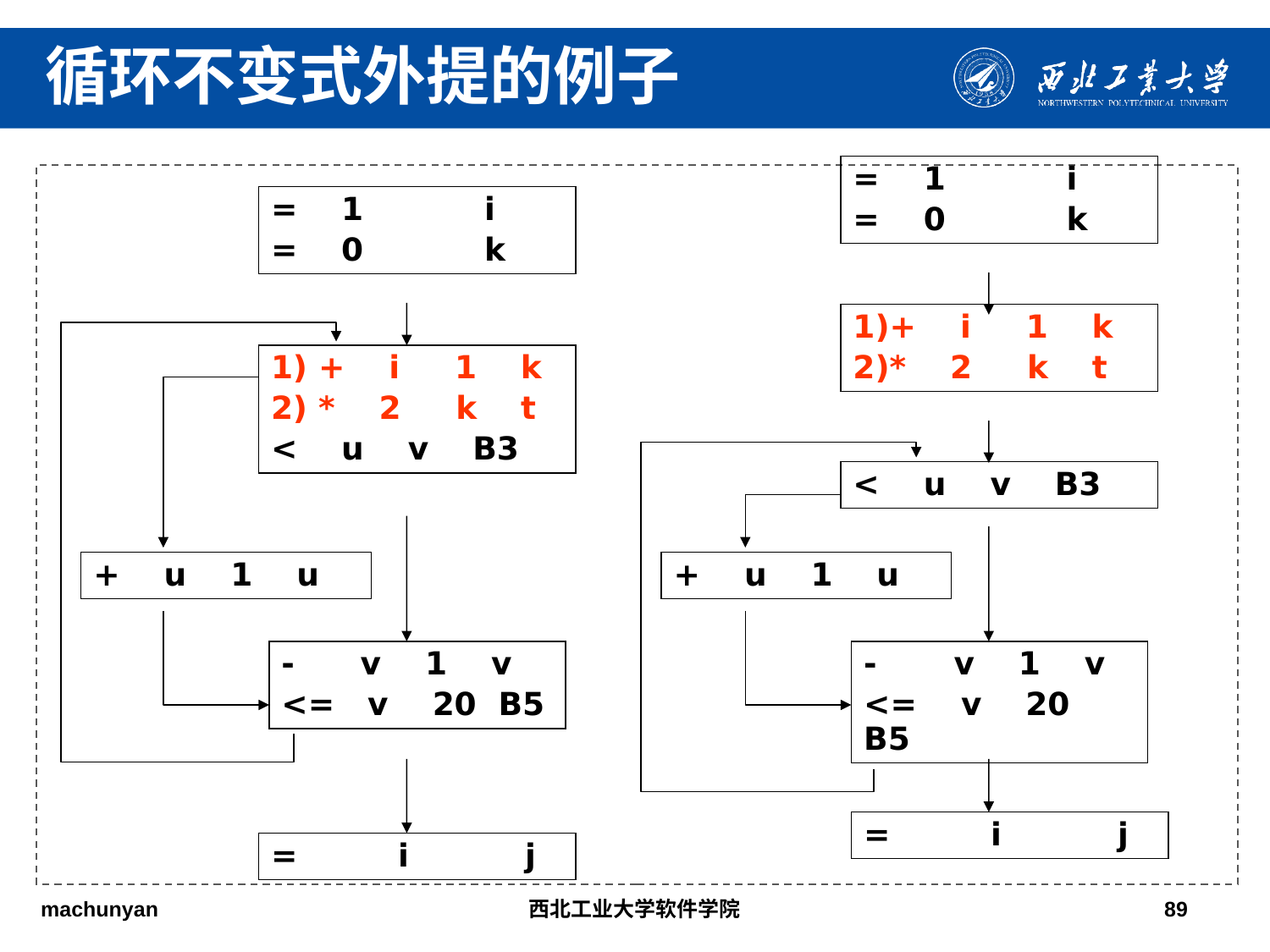

循环不变式外提的例子
=    1           i
=    0           k
=    1           i
=    0           k

1)+    i     1    k
2)*    2     k    t

1) +    i     1    k
2) *    2     k    t
<    u    v    B3

<    u    v    B3

+    u    1    u
+    u    1    u

-      v    1    v
<=   v    20  B5
-       v    1    v
<=    v    20  B5

=	i	j
=	i	j